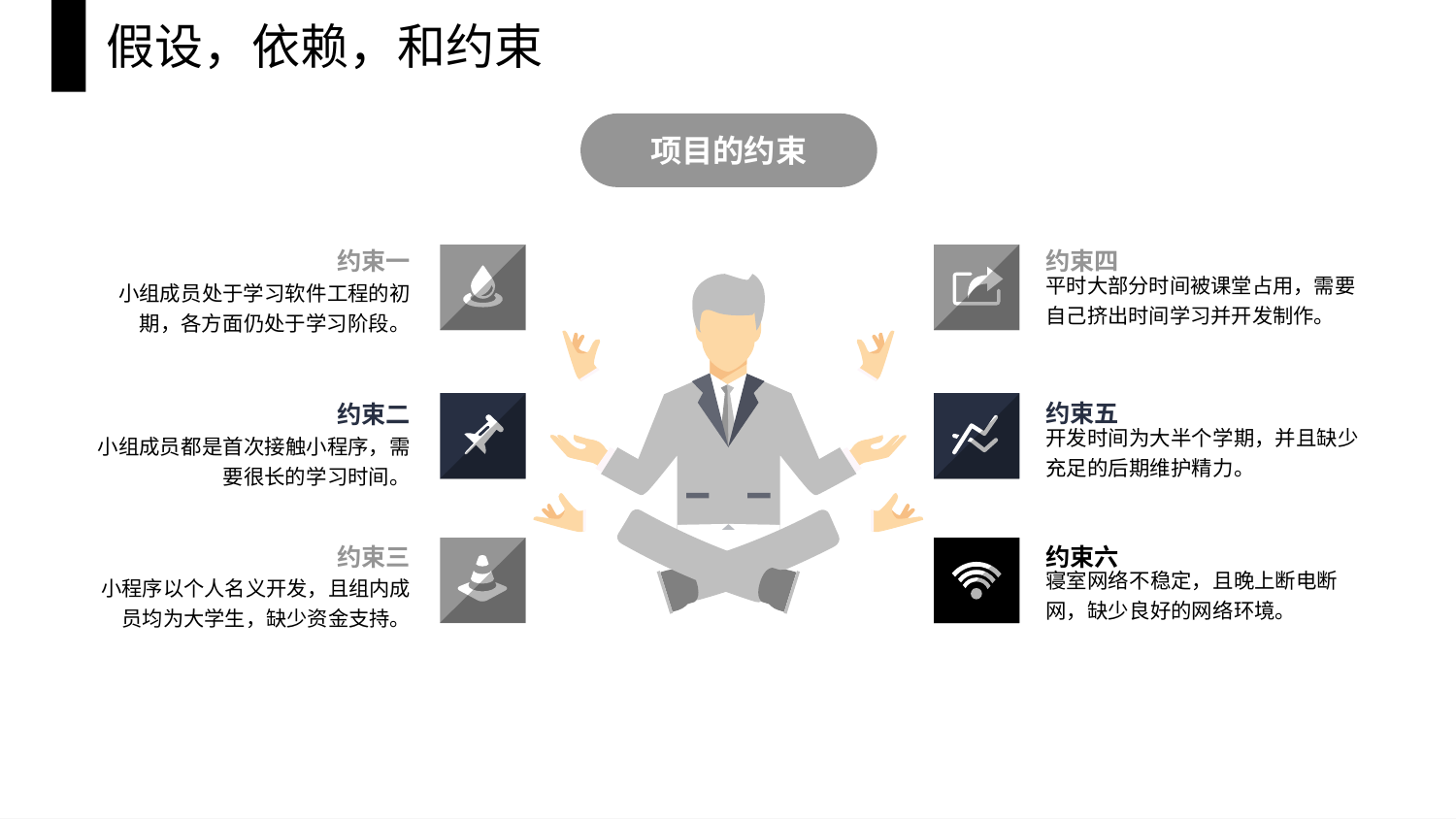

假设，依赖，和约束
项目的约束

约束一
小组成员处于学习软件工程的初期，各方面仍处于学习阶段。

约束二
小组成员都是首次接触小程序，需要很长的学习时间。

约束三
小程序以个人名义开发，且组内成员均为大学生，缺少资金支持。

约束四
平时大部分时间被课堂占用，需要自己挤出时间学习并开发制作。

约束五
开发时间为大半个学期，并且缺少充足的后期维护精力。

约束六
寝室网络不稳定，且晚上断电断网，缺少良好的网络环境。